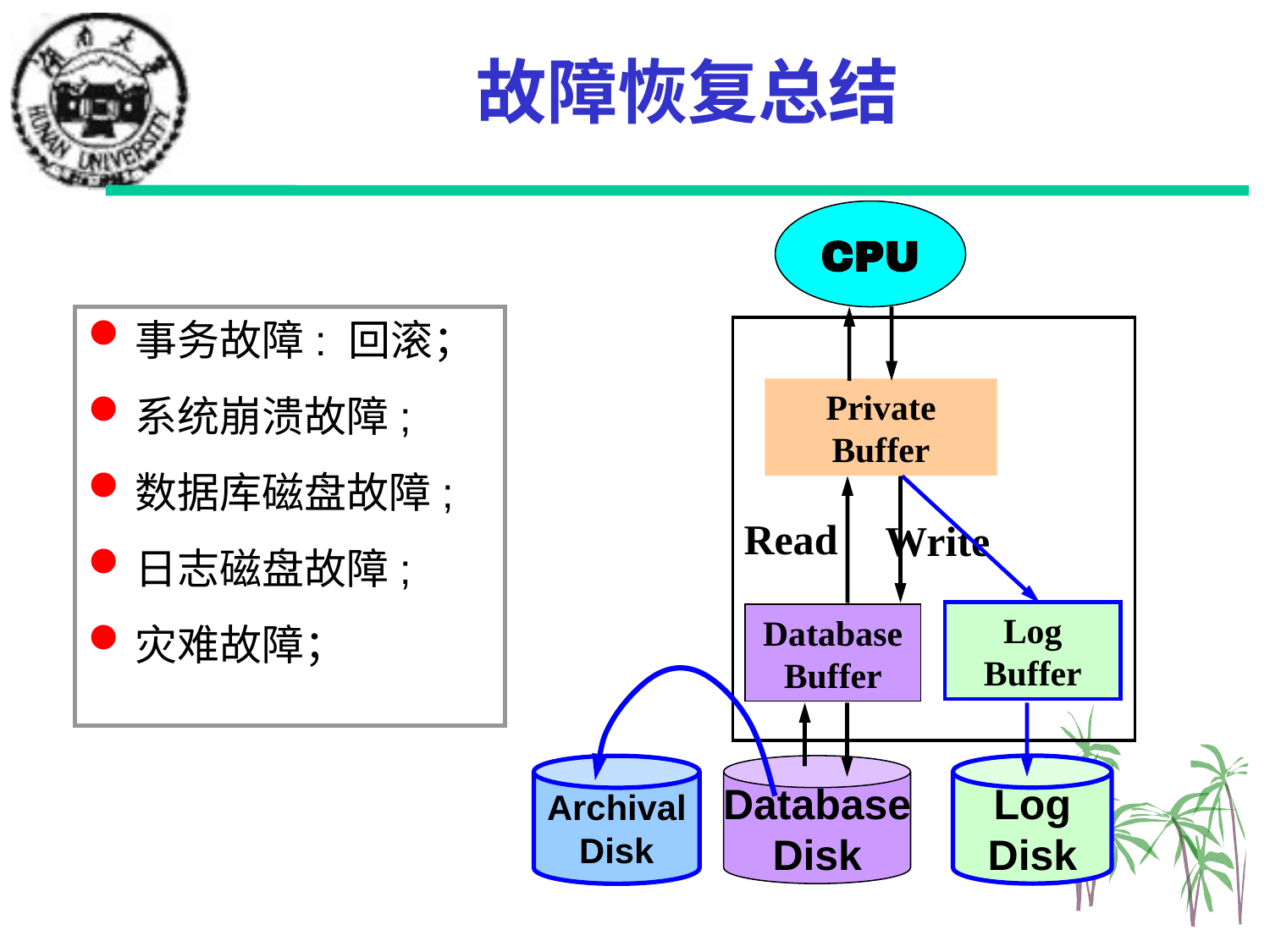

# 故障恢复总结
CPU
事务故障: 回滚；
系统崩溃故障;
数据库磁盘故障;
日志磁盘故障;
灾难故障；

Private
Buffer

Read
Write
Log
Buffer
Database
Buffer

Database
Disk
Log
Disk
Archival
Disk